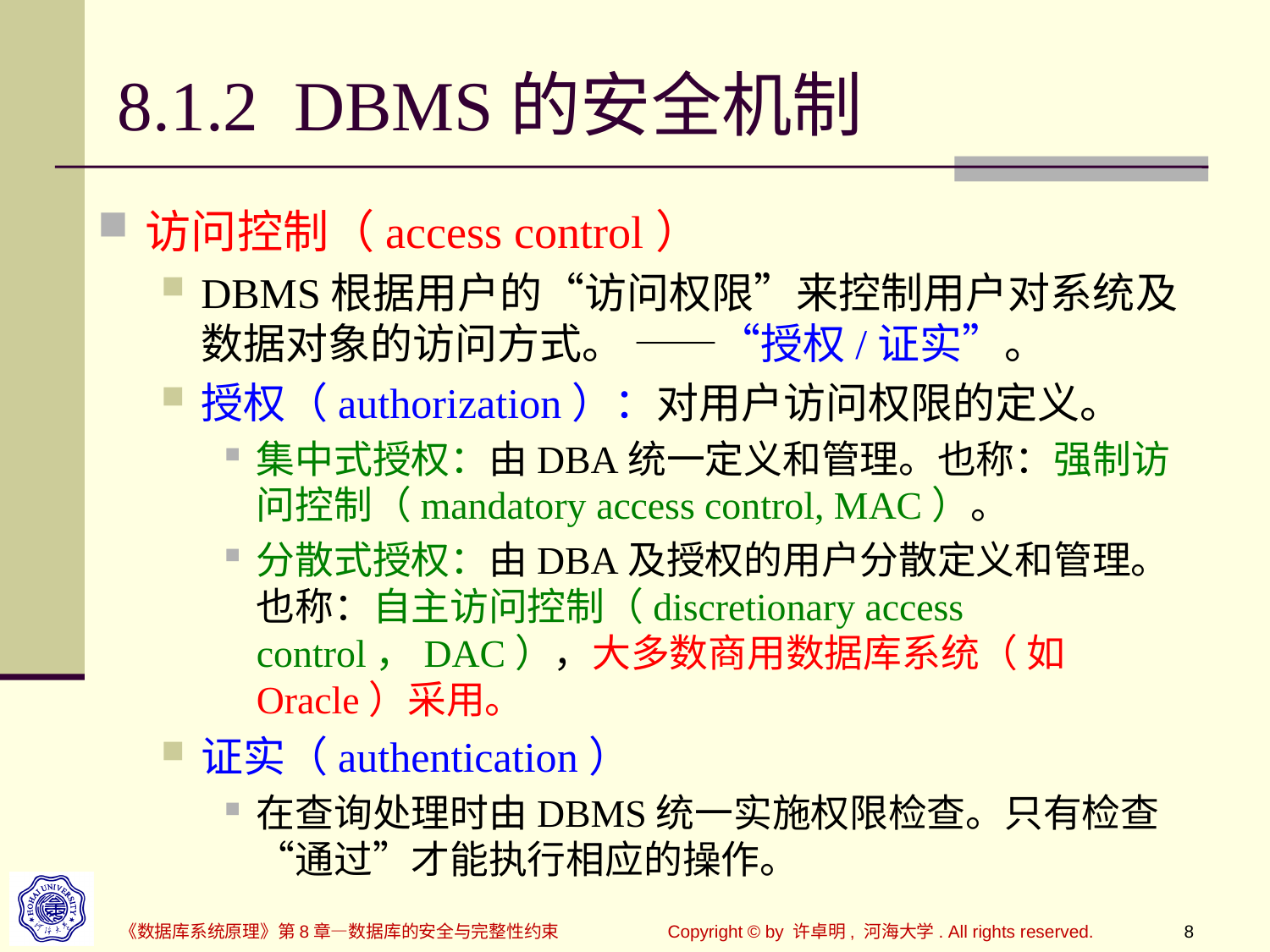

# 8.1.2  DBMS的安全机制
访问控制（access control）
DBMS根据用户的“访问权限”来控制用户对系统及数据对象的访问方式。 ——“授权/证实”。
授权（authorization）：对用户访问权限的定义。
集中式授权：由DBA统一定义和管理。也称：强制访问控制（mandatory access control, MAC）。
分散式授权：由DBA及授权的用户分散定义和管理。也称：自主访问控制（discretionary access control，DAC），大多数商用数据库系统（ 如Oracle）采用。
证实（authentication）
在查询处理时由DBMS统一实施权限检查。只有检查“通过”才能执行相应的操作。
《数据库系统原理》第8章—数据库的安全与完整性约束
Copyright © by 许卓明, 河海大学. All rights reserved.
8